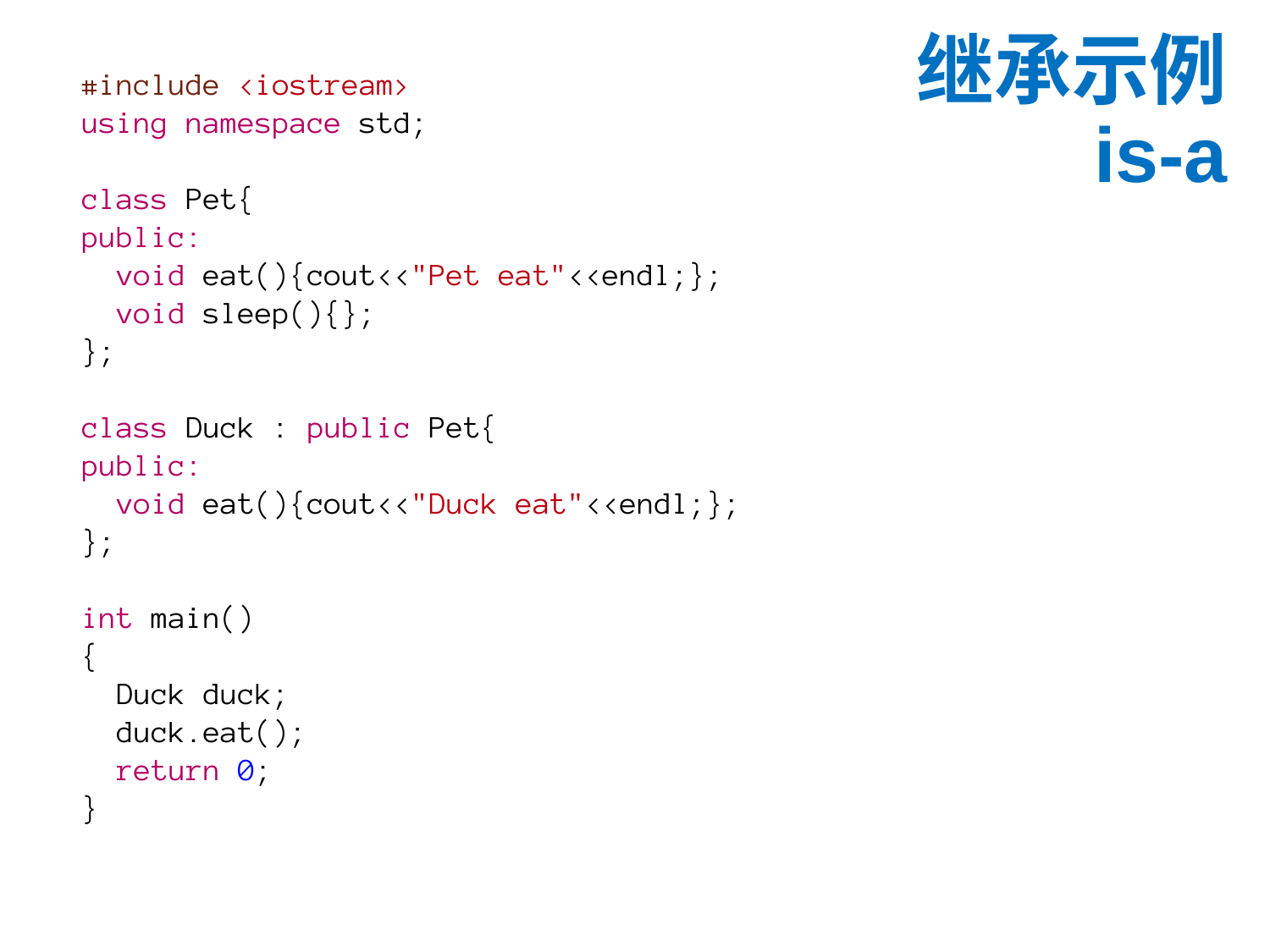

# 继承示例 is-a
#include <iostream>
using namespace std;

class Pet{
public:
  void eat(){cout<<"Pet eat"<<endl;};
  void sleep(){};
};

class Duck : public Pet{
public:
  void eat(){cout<<"Duck eat"<<endl;};
};

int main()
{
  Duck duck;
  duck.eat();
  return 0;
}